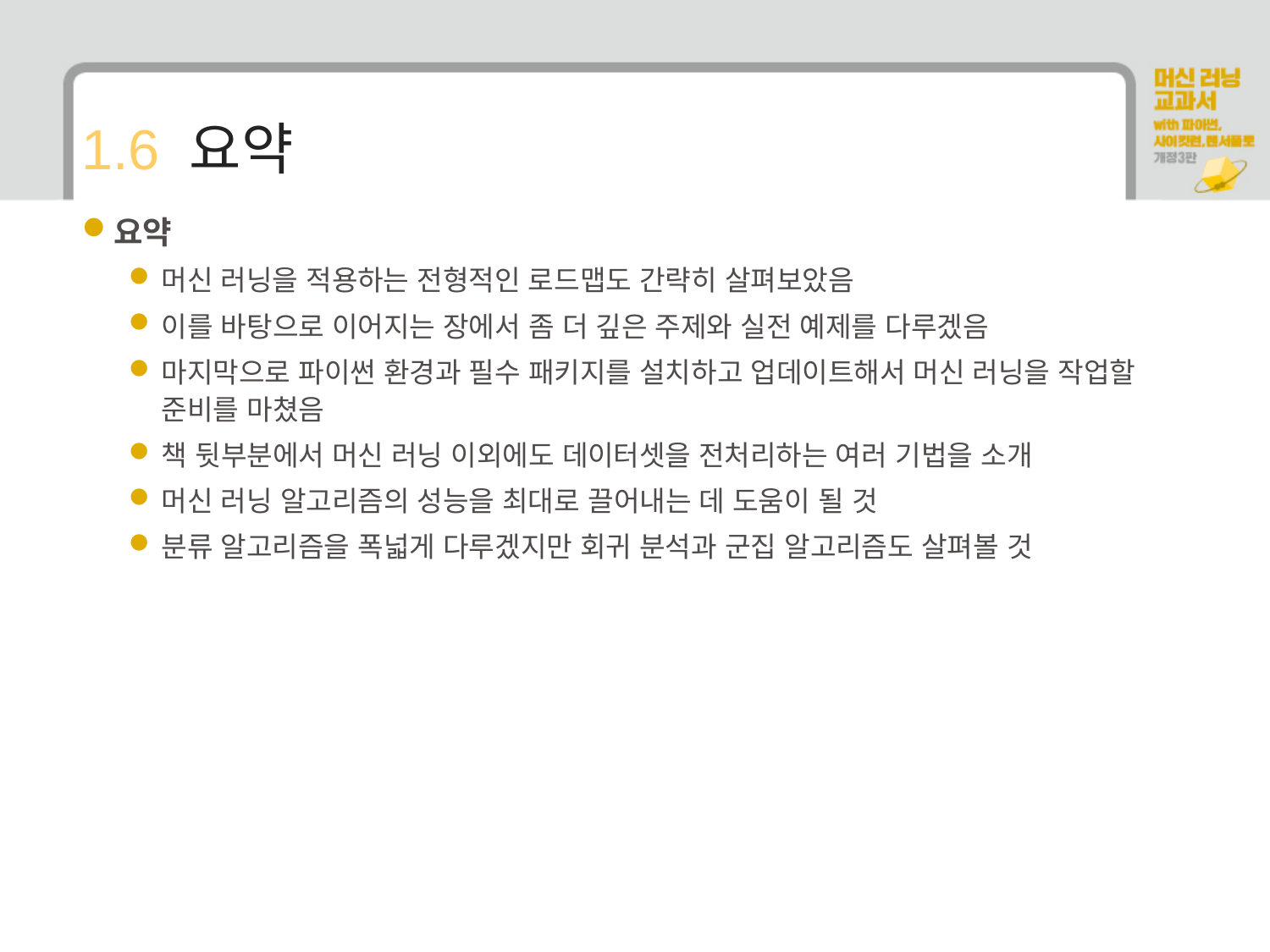

# 1.6 요약
요약
머신 러닝을 적용하는 전형적인 로드맵도 간략히 살펴보았음
이를 바탕으로 이어지는 장에서 좀 더 깊은 주제와 실전 예제를 다루겠음
마지막으로 파이썬 환경과 필수 패키지를 설치하고 업데이트해서 머신 러닝을 작업할 준비를 마쳤음
책 뒷부분에서 머신 러닝 이외에도 데이터셋을 전처리하는 여러 기법을 소개
머신 러닝 알고리즘의 성능을 최대로 끌어내는 데 도움이 될 것
분류 알고리즘을 폭넓게 다루겠지만 회귀 분석과 군집 알고리즘도 살펴볼 것